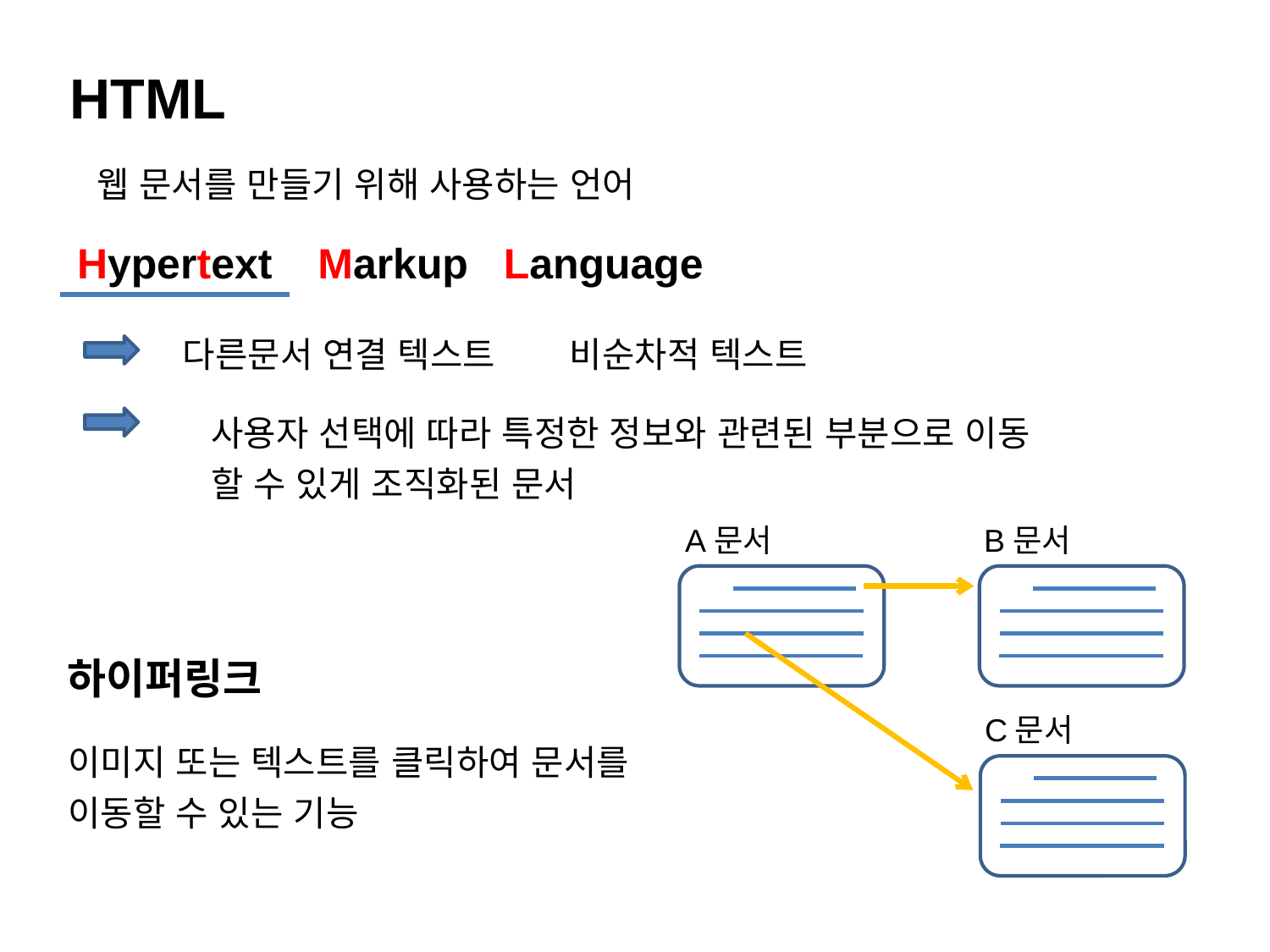

HTML
웹 문서를 만들기 위해 사용하는 언어
Hypertext
Markup
Language
다른문서 연결 텍스트
비순차적 텍스트

사용자 선택에 따라 특정한 정보와 관련된 부분으로 이동
할 수 있게 조직화된 문서

A문서
B문서

하이퍼링크
C문서
이미지 또는 텍스트를 클릭하여 문서를
이동할 수 있는 기능